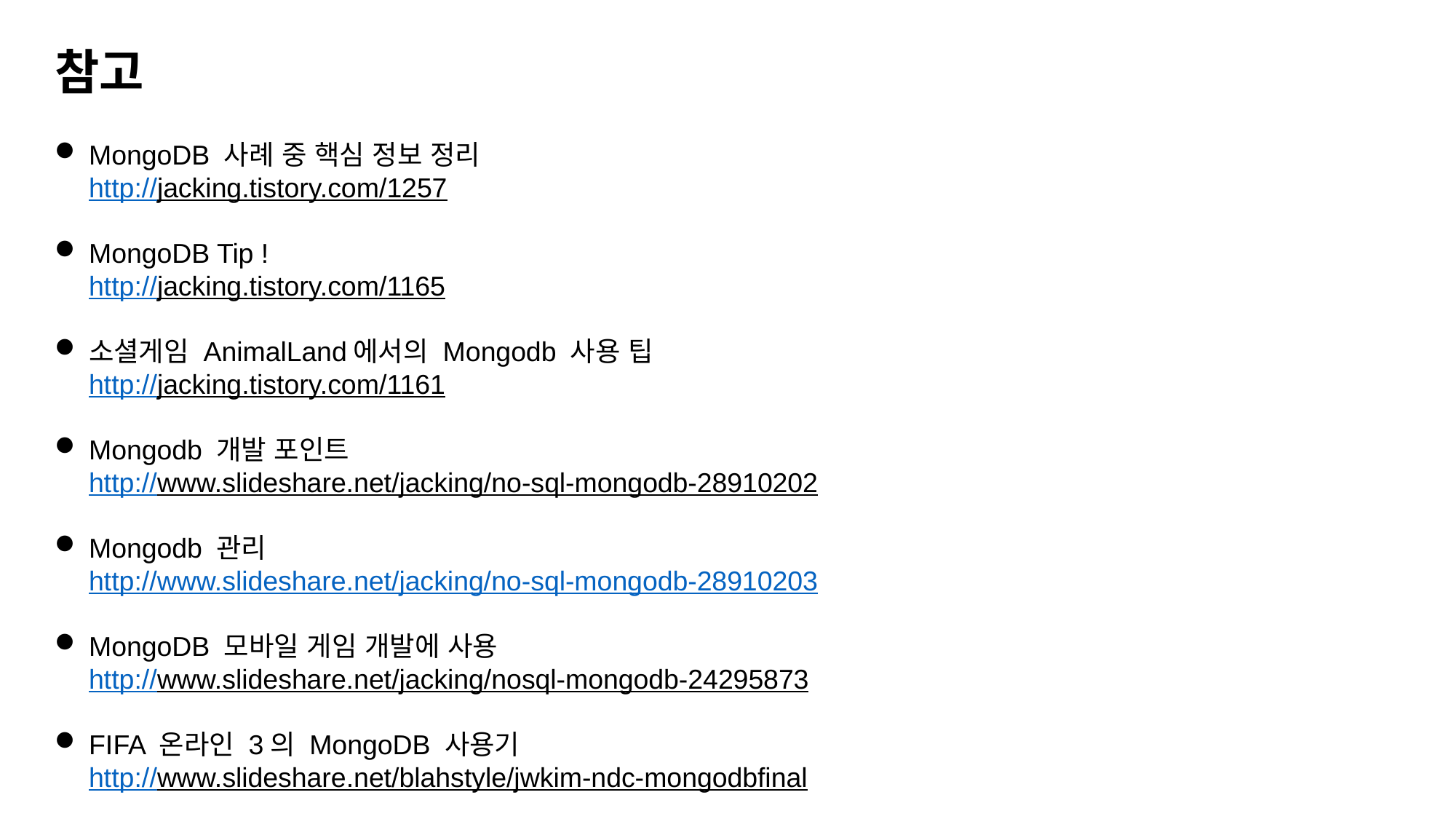

참고
MongoDB 사례 중 핵심 정보 정리
http://jacking.tistory.com/1257
MongoDB Tip !
http://jacking.tistory.com/1165

소셜게임 AnimalLand에서의 Mongodb 사용 팁
http://jacking.tistory.com/1161
Mongodb 개발 포인트
http://www.slideshare.net/jacking/no-sql-mongodb-28910202
Mongodb 관리
http://www.slideshare.net/jacking/no-sql-mongodb-28910203

MongoDB 모바일 게임 개발에 사용
http://www.slideshare.net/jacking/nosql-mongodb-24295873
FIFA 온라인 3의 MongoDB 사용기
http://www.slideshare.net/blahstyle/jwkim-ndc-mongodbfinal